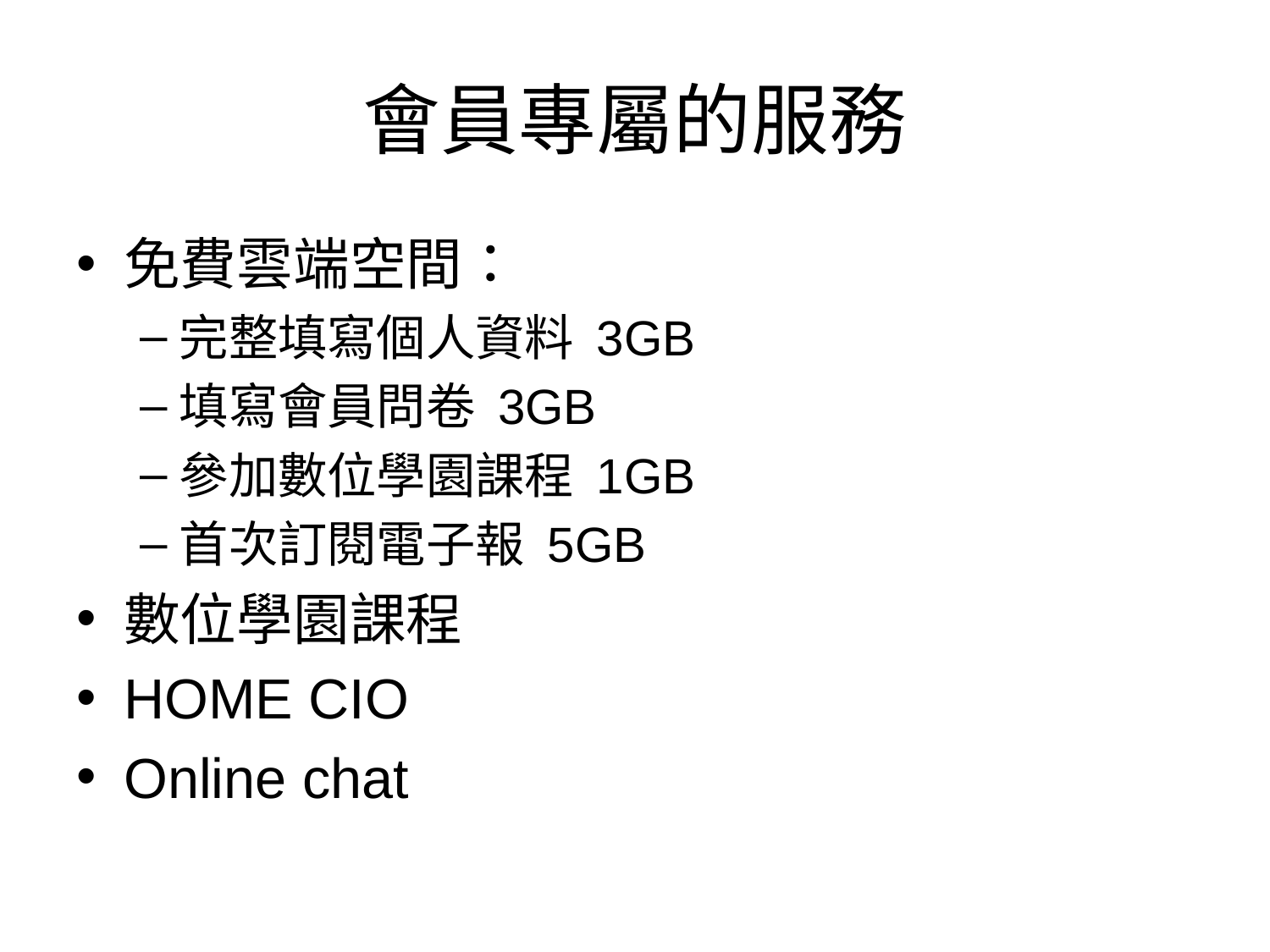

# 會員專屬的服務
免費雲端空間：
完整填寫個人資料 3GB
填寫會員問卷 3GB
參加數位學園課程 1GB
首次訂閱電子報 5GB
數位學園課程
HOME CIO
Online chat